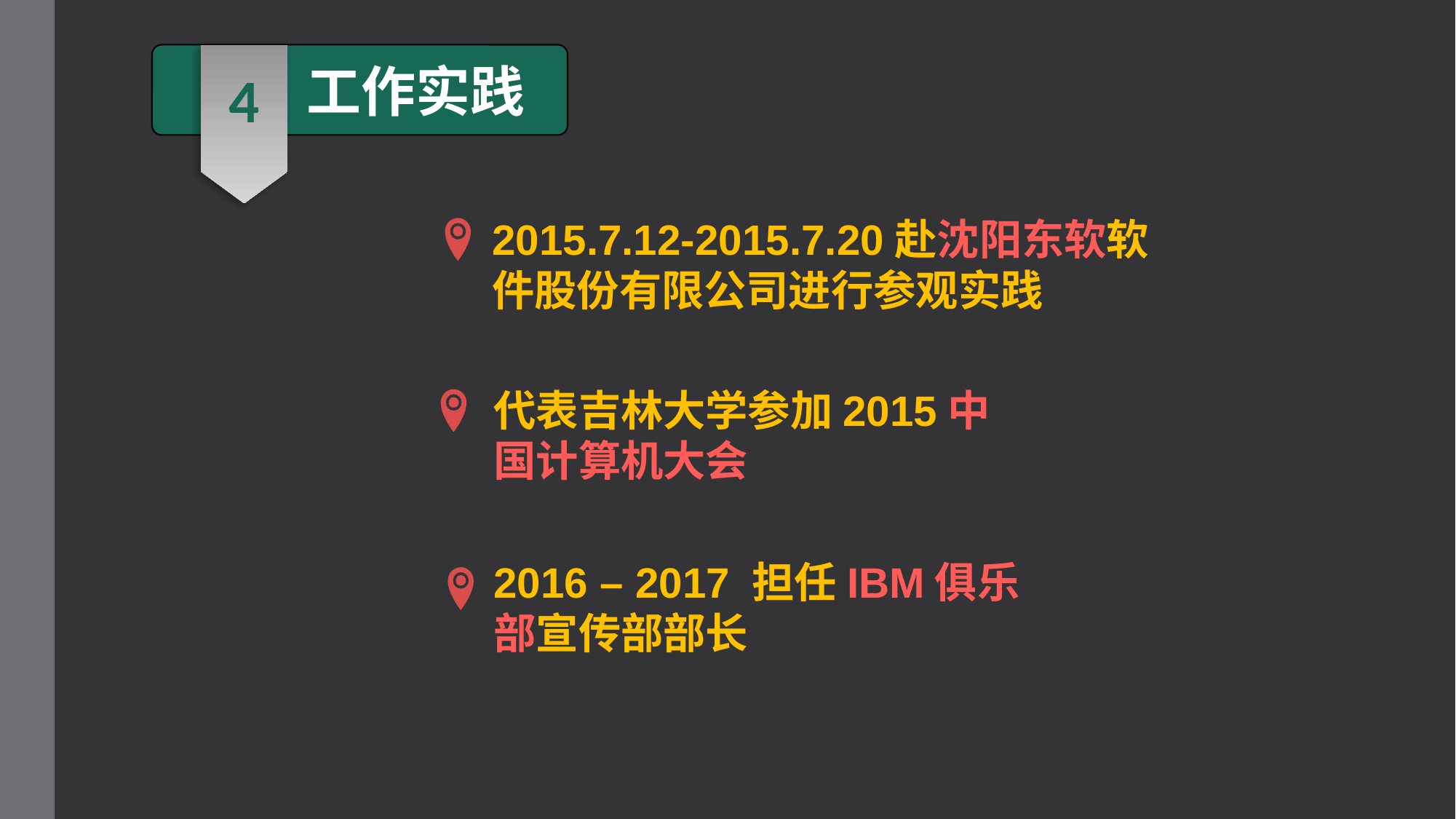

工作实践
4

2015.7.12-2015.7.20赴沈阳东软软件股份有限公司进行参观实践

代表吉林大学参加2015中国计算机大会

2016 – 2017 担任IBM俱乐部宣传部部长